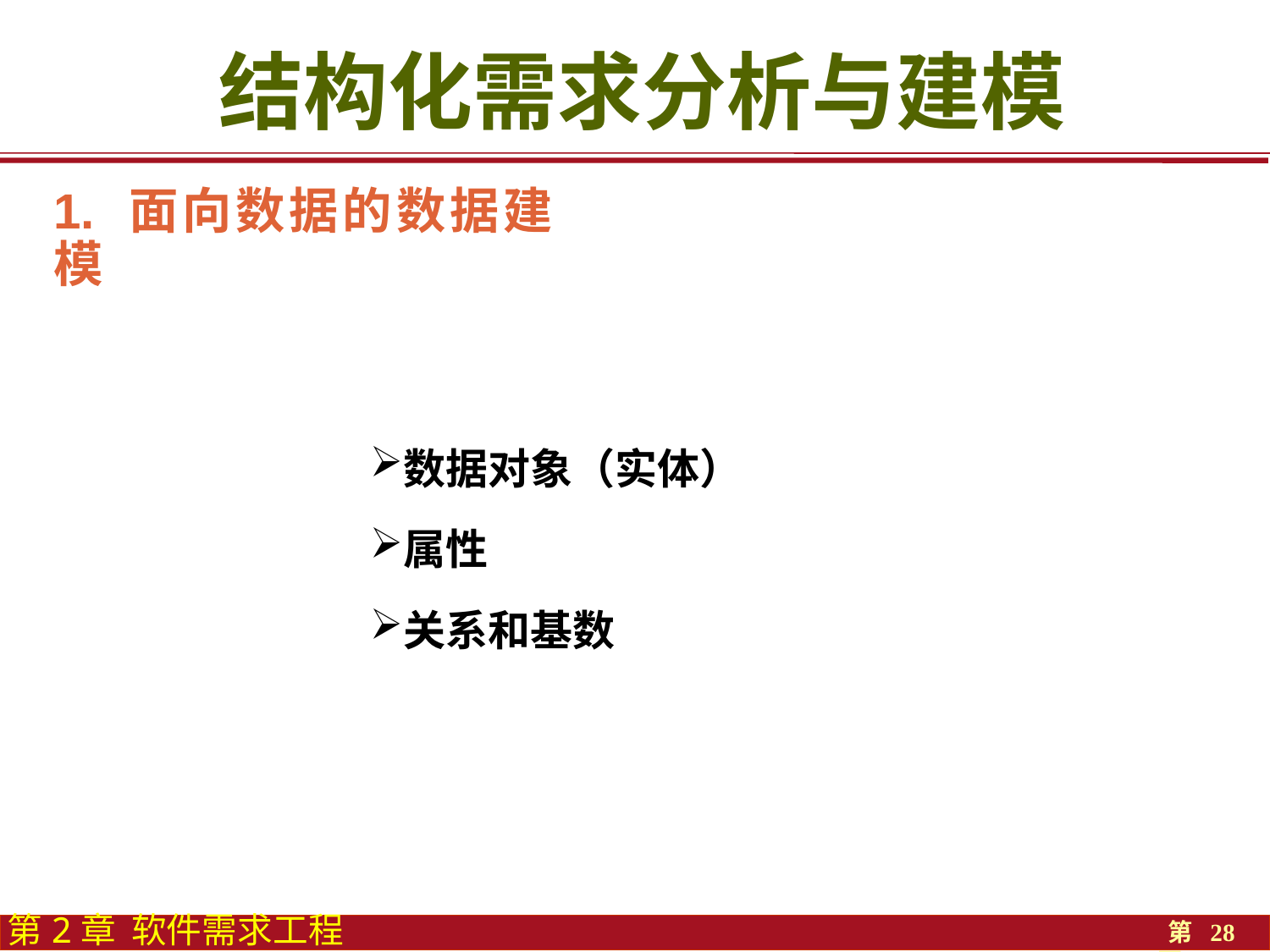

结构化需求分析与建模
1. 面向数据的数据建模
数据对象（实体）
属性
关系和基数